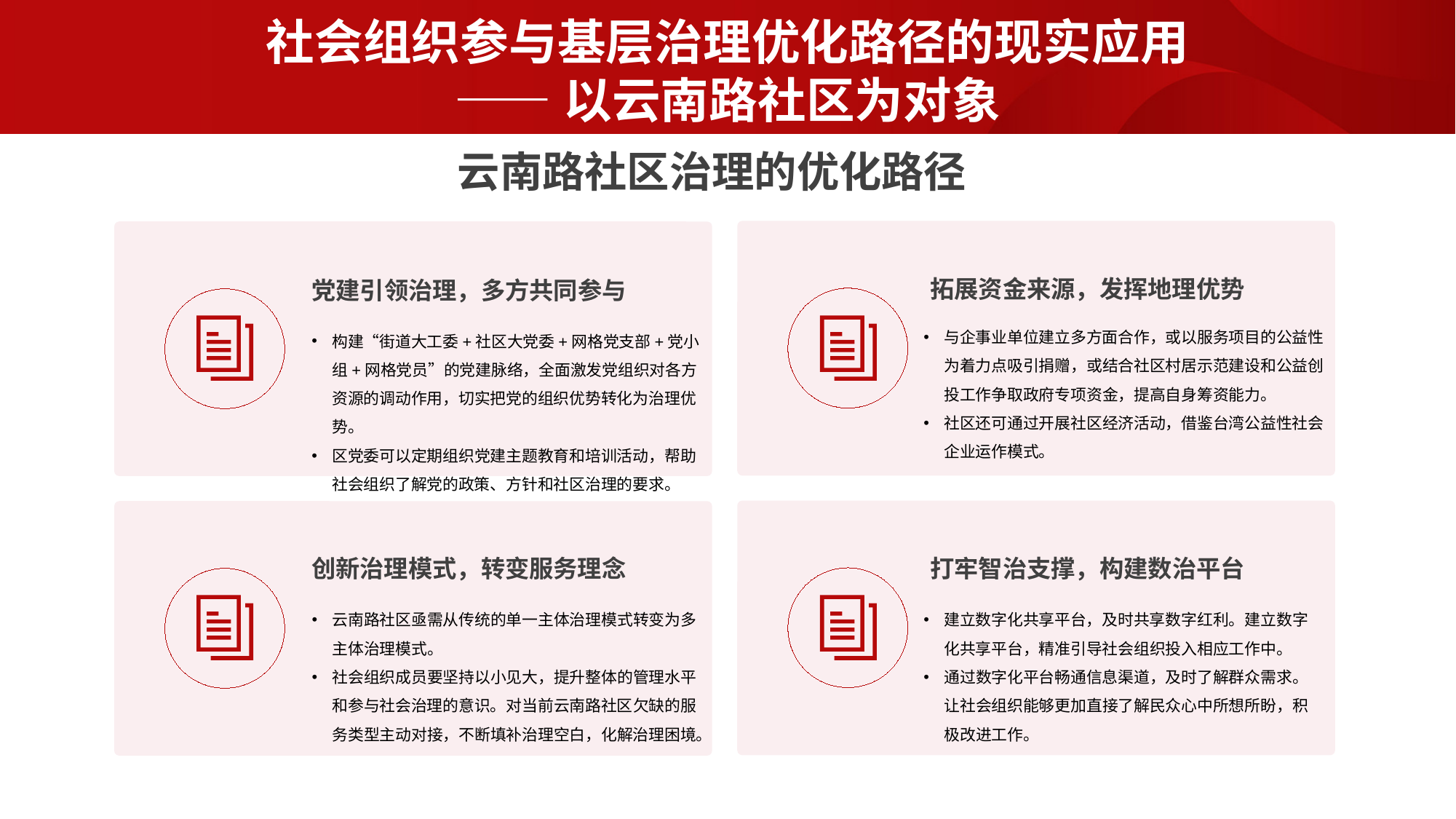

社会组织参与基层治理优化路径的现实应用
——以云南路社区为对象
云南路社区治理的优化路径

拓展资金来源，发挥地理优势
党建引领治理，多方共同参与

与企事业单位建立多方面合作，或以服务项目的公益性为着力点吸引捐赠，或结合社区村居示范建设和公益创投工作争取政府专项资金，提高自身筹资能力。
社区还可通过开展社区经济活动，借鉴台湾公益性社会企业运作模式。

构建“街道大工委+社区大党委+网格党支部+党小组+网格党员”的党建脉络，全面激发党组织对各方资源的调动作用，切实把党的组织优势转化为治理优势。
区党委可以定期组织党建主题教育和培训活动，帮助社会组织了解党的政策、方针和社区治理的要求。

创新治理模式，转变服务理念
打牢智治支撑，构建数治平台

云南路社区亟需从传统的单一主体治理模式转变为多主体治理模式。
社会组织成员要坚持以小见大，提升整体的管理水平和参与社会治理的意识。对当前云南路社区欠缺的服务类型主动对接，不断填补治理空白，化解治理困境。
建立数字化共享平台，及时共享数字红利。建立数字化共享平台，精准引导社会组织投入相应工作中。
通过数字化平台畅通信息渠道，及时了解群众需求。让社会组织能够更加直接了解民众心中所想所盼，积极改进工作。